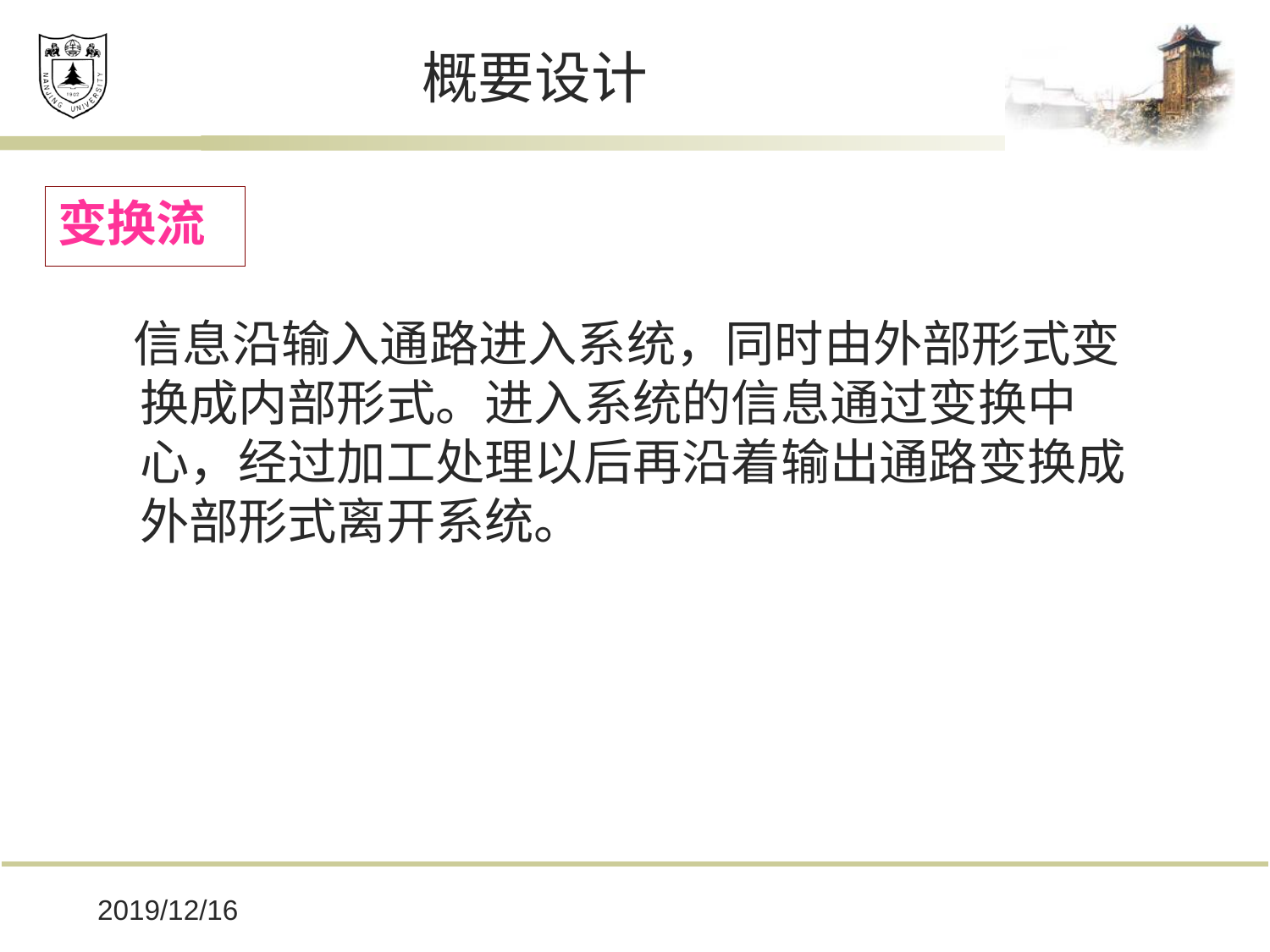

# 概要设计
变换流
    信息沿输入通路进入系统，同时由外部形式变换成内部形式。进入系统的信息通过变换中心，经过加工处理以后再沿着输出通路变换成外部形式离开系统。
2019/12/16